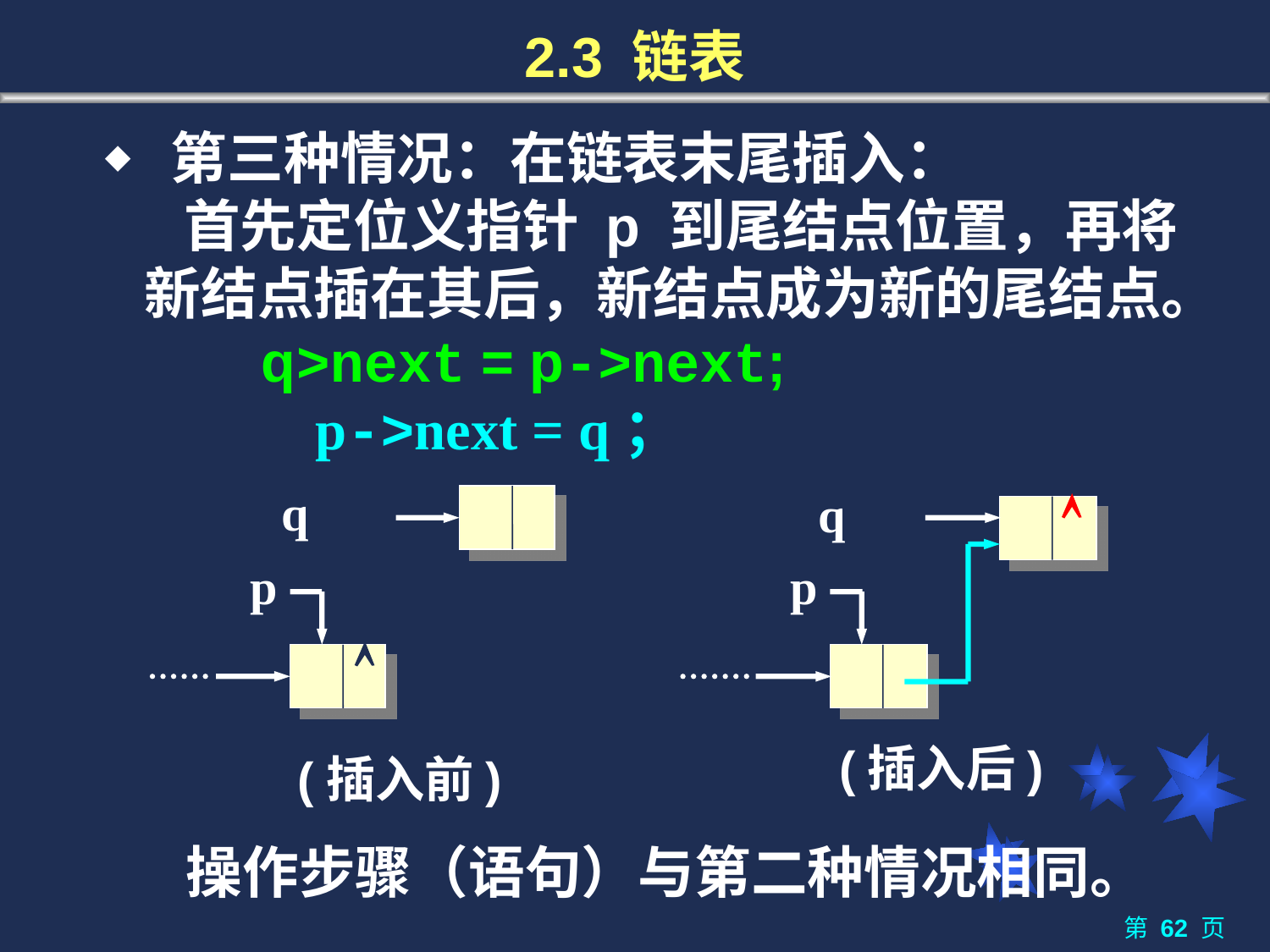

# 2.3 链表
 第三种情况：在链表末尾插入：
	  首先定位义指针 p 到尾结点位置，再将新结点插在其后，新结点成为新的尾结点。
          q>next = p->next;
		       p->next = q；
q

p

∧

(插入前)
q
∧

p

(插入后)

操作步骤（语句）与第二种情况相同。
第 62 页